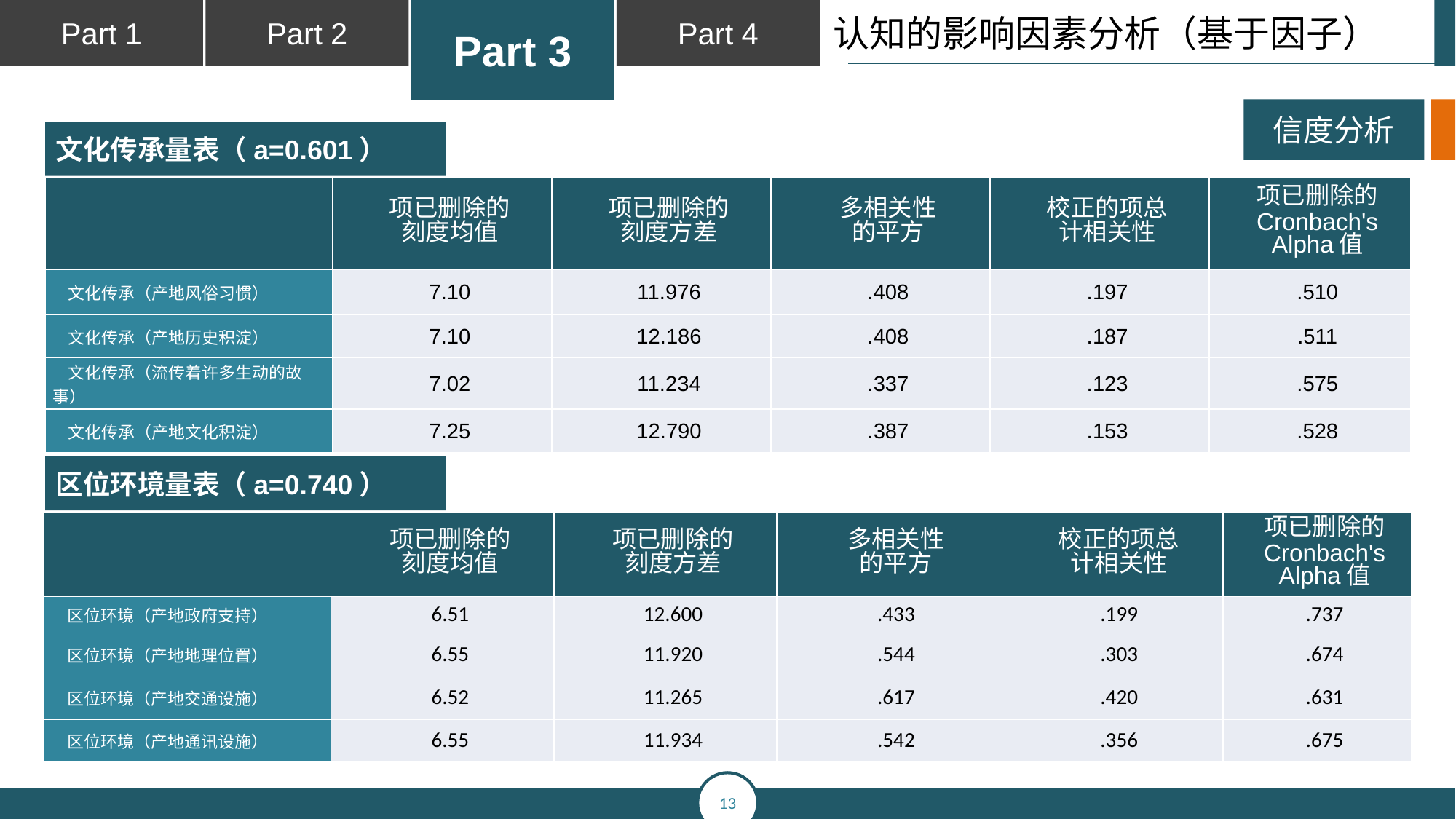

认知的影响因素分析（基于因子）
信度分析

文化传承量表（a=0.601）
|  | 项已删除的 刻度均值 | 项已删除的 刻度方差 | 多相关性 的平方 | 校正的项总 计相关性 | 项已删除的 Cronbach's Alpha值 |
| --- | --- | --- | --- | --- | --- |
| 文化传承（产地风俗习惯） | 7.10 | 11.976 | .408 | .197 | .510 |
| 文化传承（产地历史积淀） | 7.10 | 12.186 | .408 | .187 | .511 |
| 文化传承（流传着许多生动的故事） | 7.02 | 11.234 | .337 | .123 | .575 |
| 文化传承（产地文化积淀） | 7.25 | 12.790 | .387 | .153 | .528 |
区位环境量表（a=0.740）
|  | 项已删除的 刻度均值 | 项已删除的 刻度方差 | 多相关性 的平方 | 校正的项总 计相关性 | 项已删除的 Cronbach's Alpha值 |
| --- | --- | --- | --- | --- | --- |
| 区位环境（产地政府支持） | 6.51 | 12.600 | .433 | .199 | .737 |
| 区位环境（产地地理位置） | 6.55 | 11.920 | .544 | .303 | .674 |
| 区位环境（产地交通设施） | 6.52 | 11.265 | .617 | .420 | .631 |
| 区位环境（产地通讯设施） | 6.55 | 11.934 | .542 | .356 | .675 |